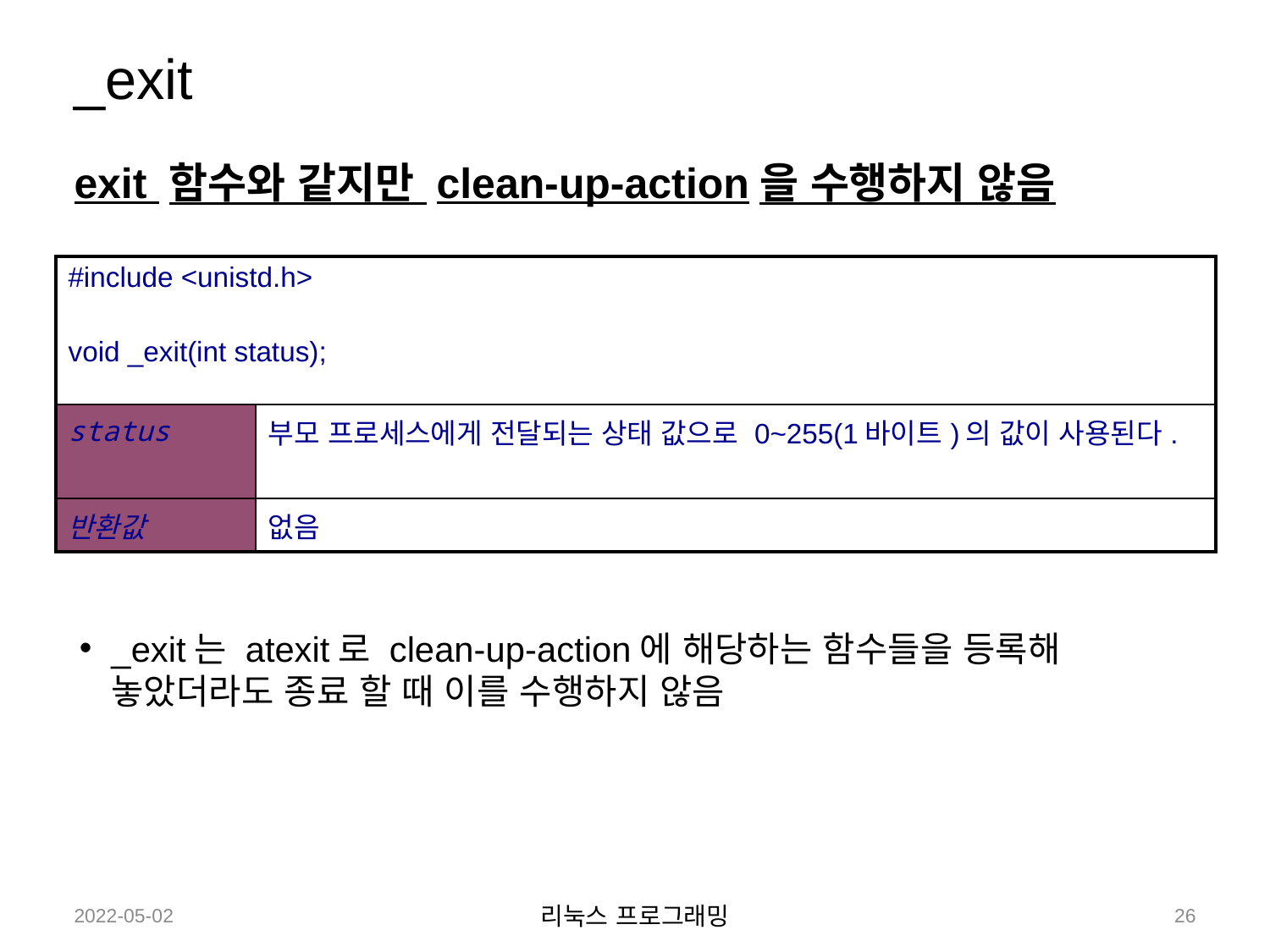

# _exit
exit 함수와 같지만 clean-up-action을 수행하지 않음

_exit는 atexit로 clean-up-action에 해당하는 함수들을 등록해 놓았더라도 종료 할 때 이를 수행하지 않음

| #include <unistd.h> void \_exit(int status); |  |
| --- | --- |
| status | 부모 프로세스에게 전달되는 상태 값으로 0~255(1바이트)의 값이 사용된다. |
| 반환값 | 없음 |
2022-05-02
리눅스 프로그래밍
26